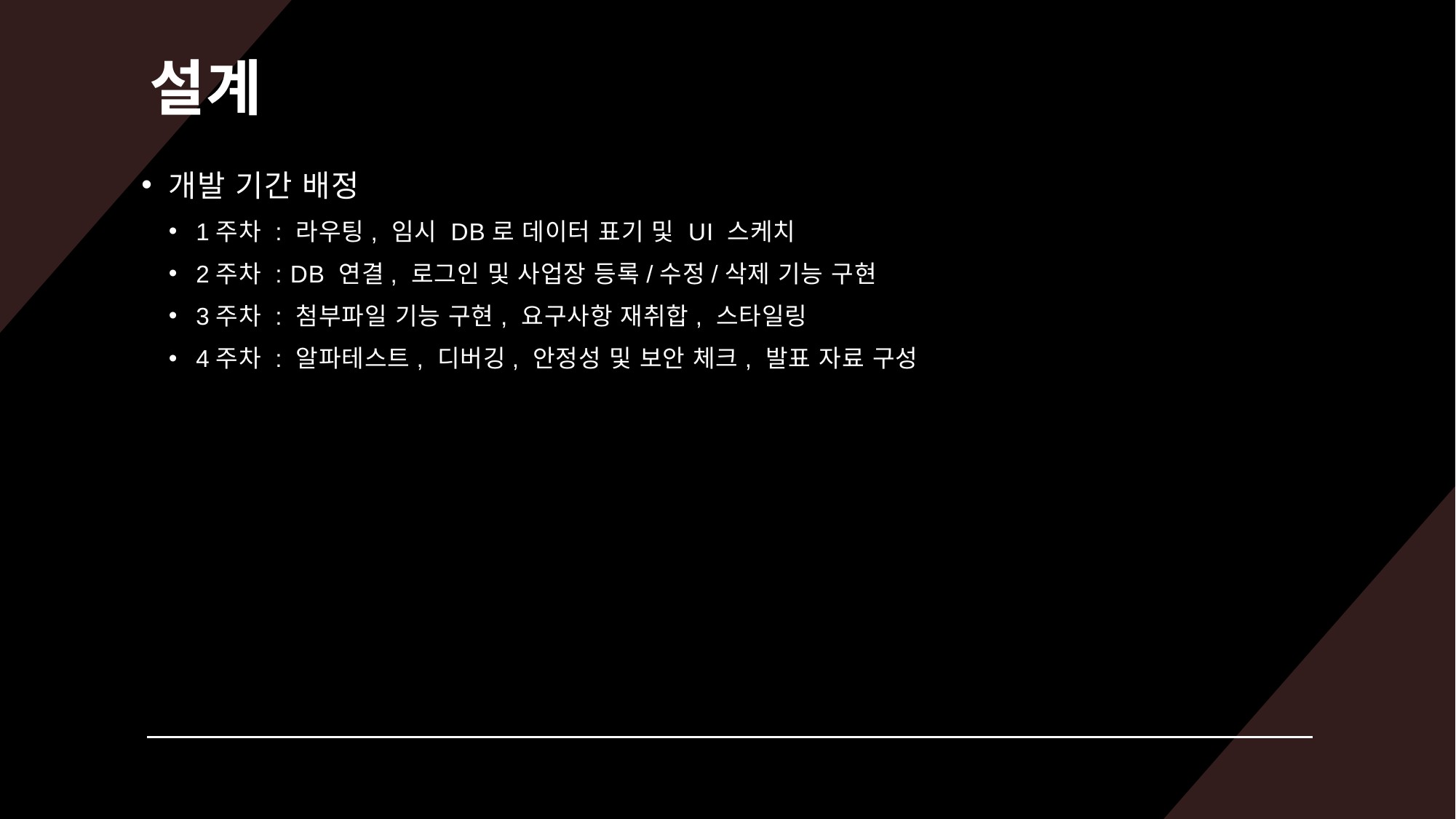

# 설계
개발 기간 배정
1주차 : 라우팅, 임시 DB로 데이터 표기 및 UI 스케치
2주차 : DB 연결, 로그인 및 사업장 등록/수정/삭제 기능 구현
3주차 : 첨부파일 기능 구현, 요구사항 재취합, 스타일링
4주차 : 알파테스트, 디버깅, 안정성 및 보안 체크, 발표 자료 구성